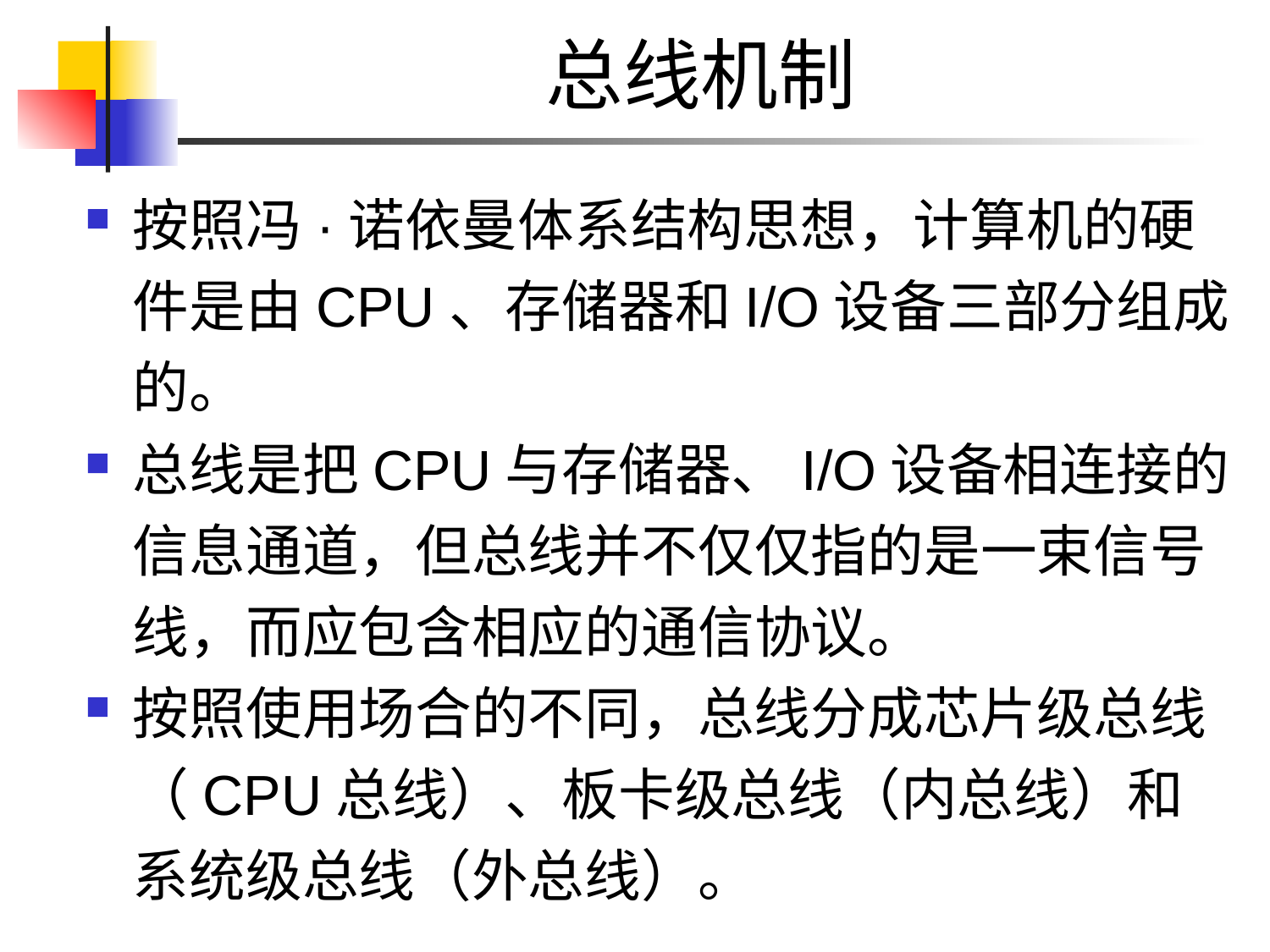

# 总线机制
按照冯·诺依曼体系结构思想，计算机的硬件是由CPU、存储器和I/O设备三部分组成的。
总线是把CPU与存储器、I/O设备相连接的信息通道，但总线并不仅仅指的是一束信号线，而应包含相应的通信协议。
按照使用场合的不同，总线分成芯片级总线（CPU总线）、板卡级总线（内总线）和系统级总线（外总线）。